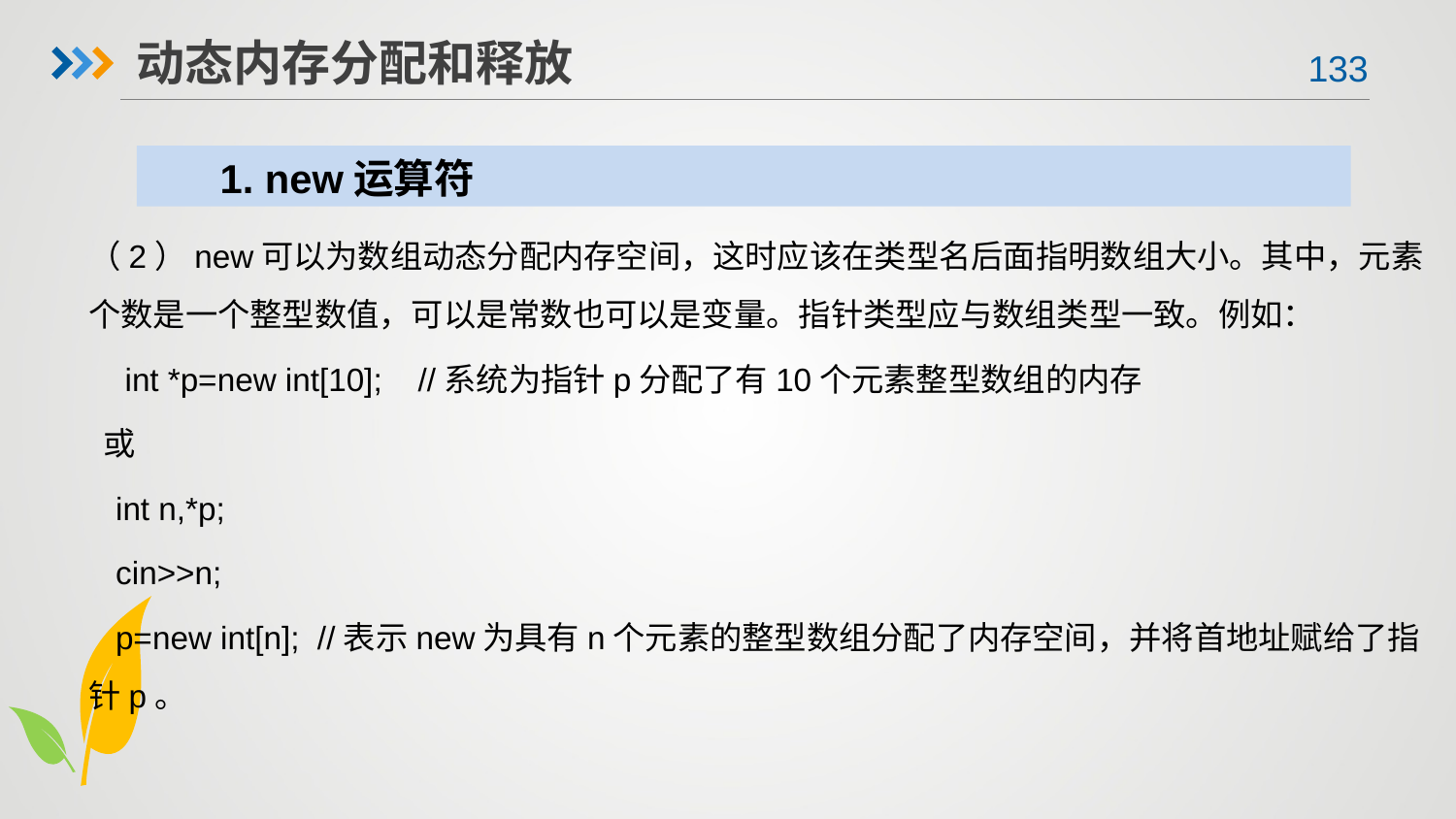

动态内存分配和释放

1. new运算符
（2）new可以为数组动态分配内存空间，这时应该在类型名后面指明数组大小。其中，元素个数是一个整型数值，可以是常数也可以是变量。指针类型应与数组类型一致。例如：
    int *p=new int[10];    //系统为指针p分配了有10个元素整型数组的内存
 或
   int n,*p;
   cin>>n;
   p=new int[n];  //表示new为具有n个元素的整型数组分配了内存空间，并将首地址赋给了指针p。